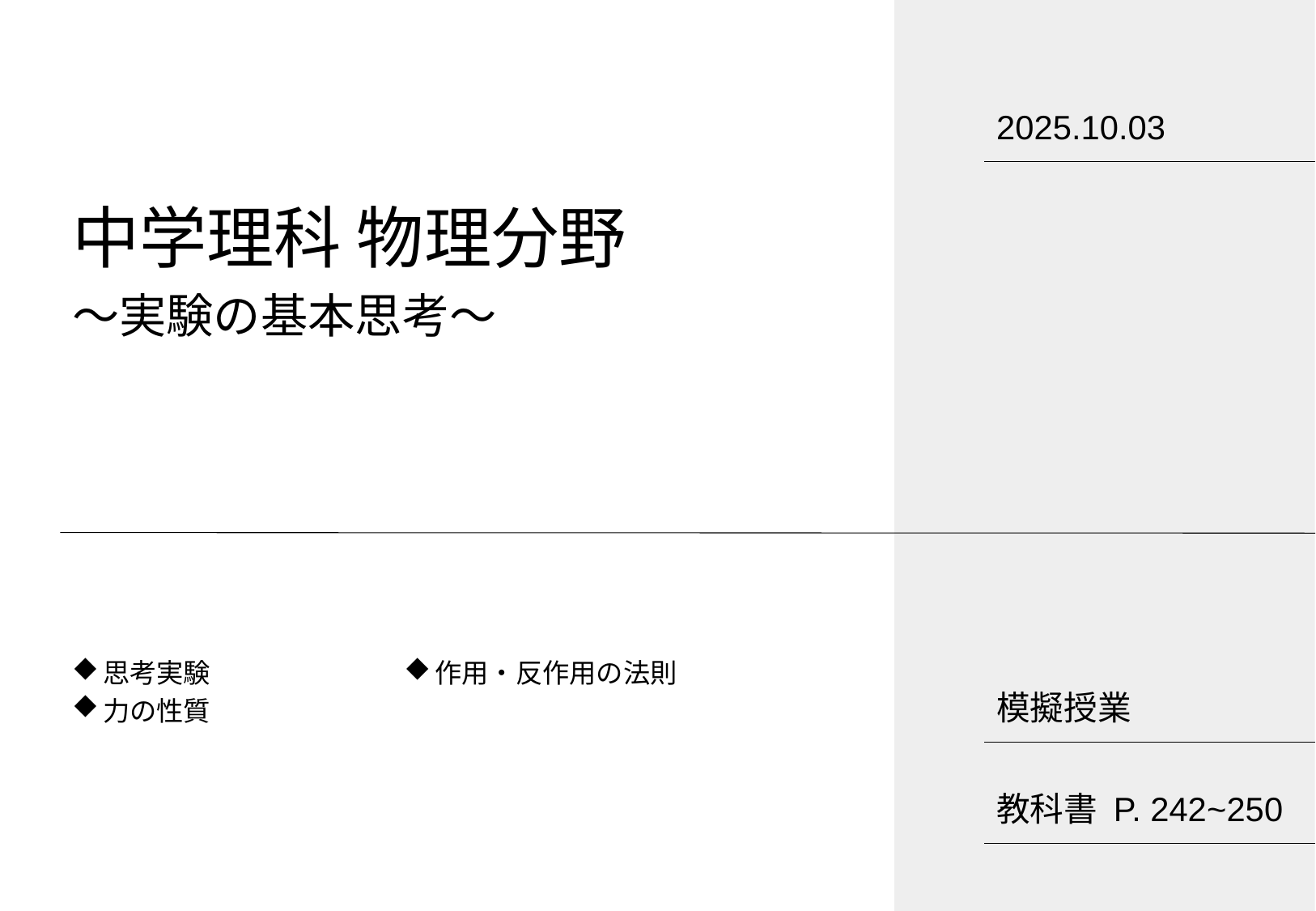

2025.10.03
中学理科 物理分野
～実験の基本思考～
思考実験
力の性質
作用・反作用の法則
模擬授業
教科書 P. 242~250